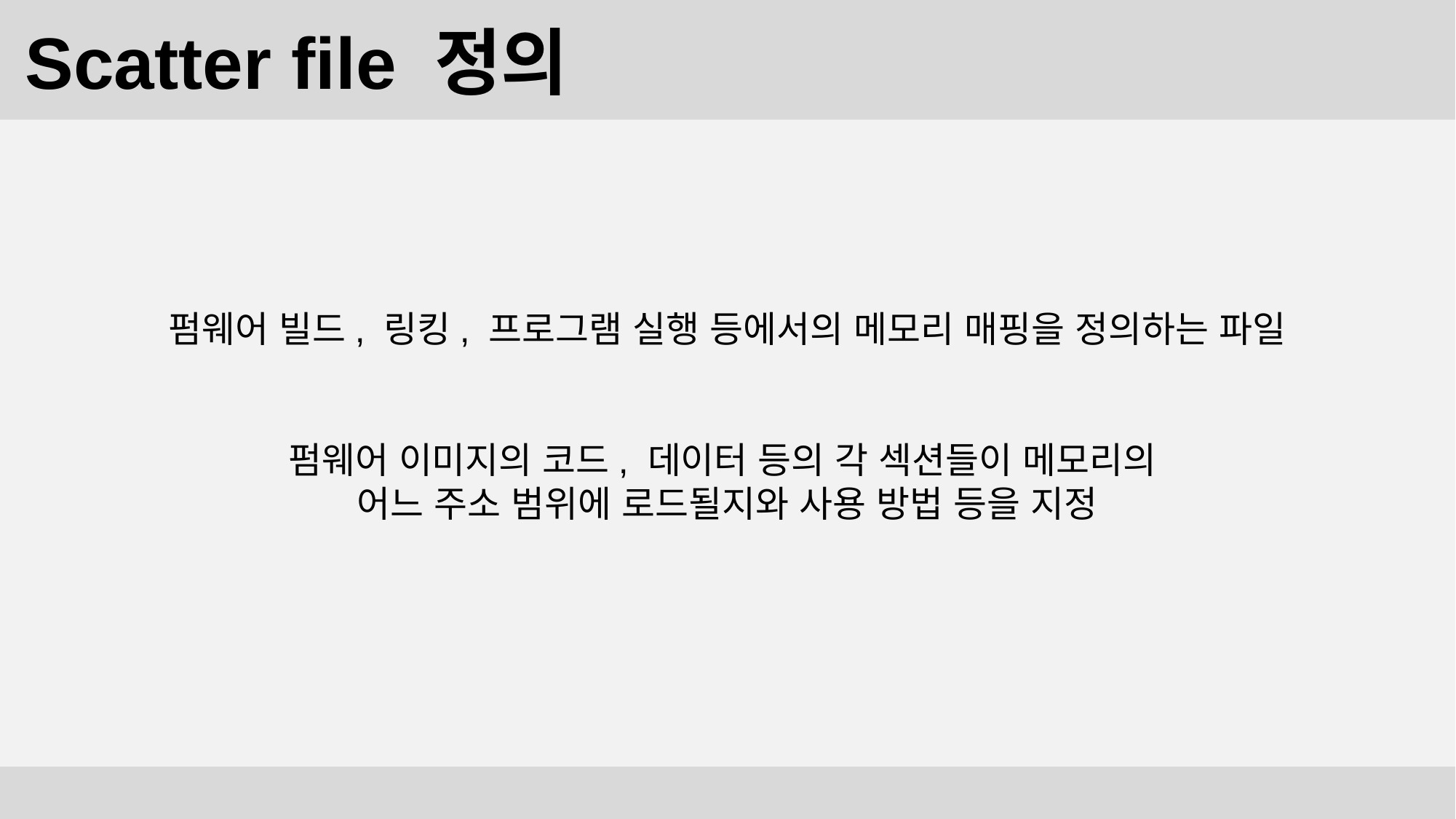

# Scatter file 정의

펌웨어 빌드, 링킹, 프로그램 실행 등에서의 메모리 매핑을 정의하는 파일

펌웨어 이미지의 코드, 데이터 등의 각 섹션들이 메모리의
어느 주소 범위에 로드될지와 사용 방법 등을 지정